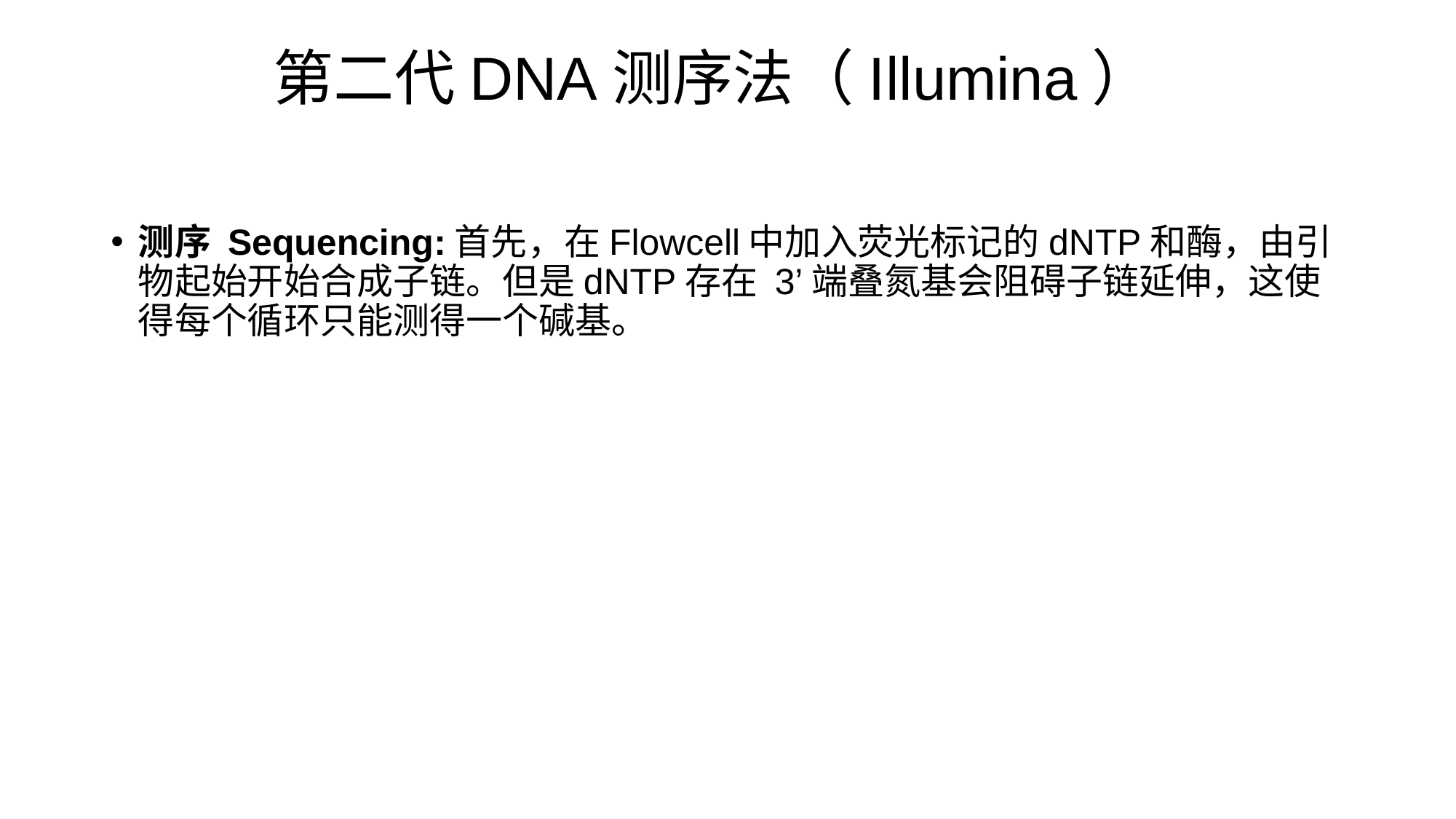

# 第二代DNA测序法（Illumina）
测序 Sequencing:首先，在Flowcell中加入荧光标记的dNTP和酶，由引物起始开始合成子链。但是dNTP存在 3’端叠氮基会阻碍子链延伸，这使得每个循环只能测得一个碱基。